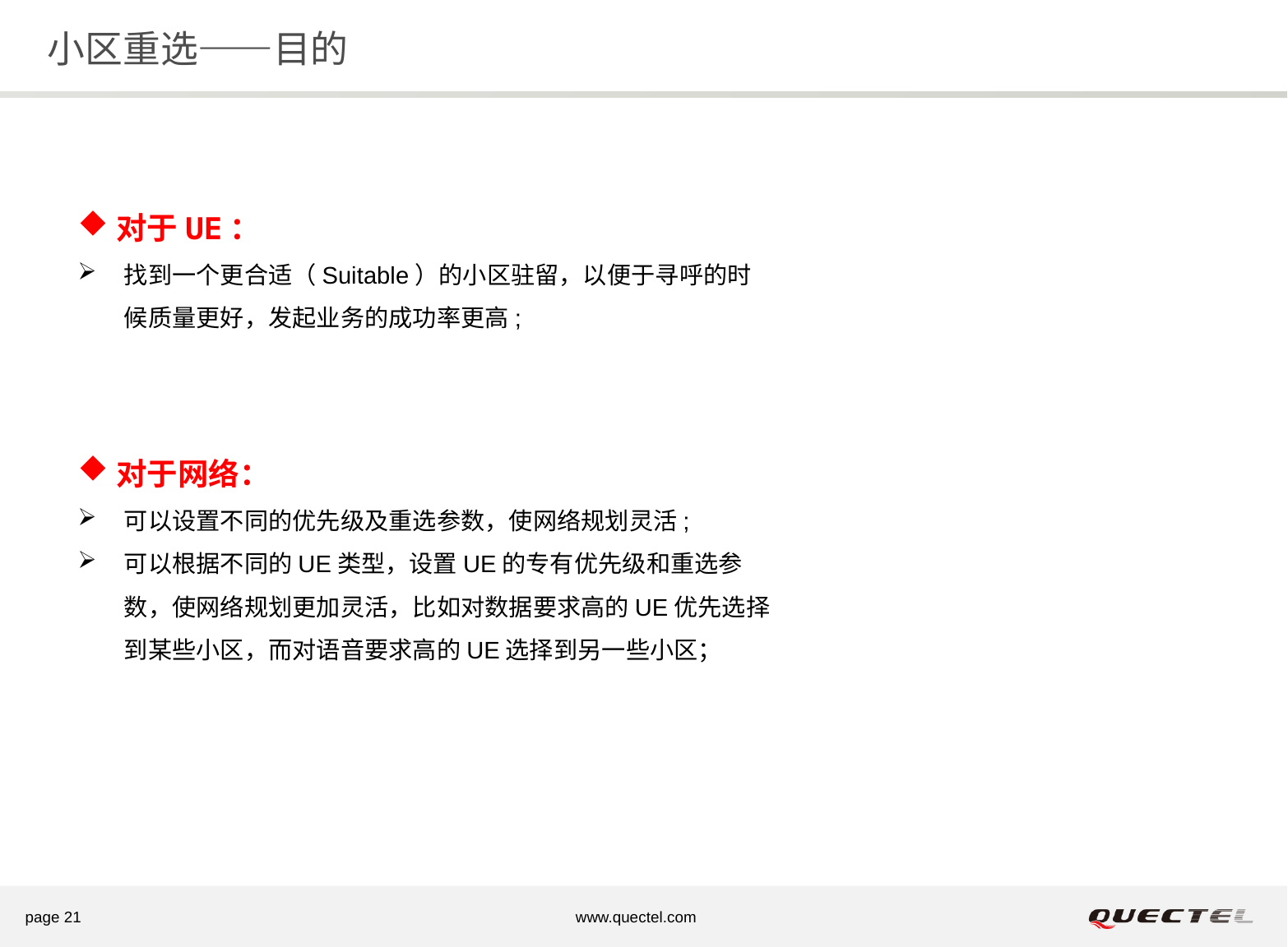

# 小区重选——目的
对于UE：
找到一个更合适（Suitable）的小区驻留，以便于寻呼的时候质量更好，发起业务的成功率更高;
对于网络：
可以设置不同的优先级及重选参数，使网络规划灵活;
可以根据不同的UE类型，设置UE的专有优先级和重选参数，使网络规划更加灵活，比如对数据要求高的UE优先选择到某些小区，而对语音要求高的UE选择到另一些小区；